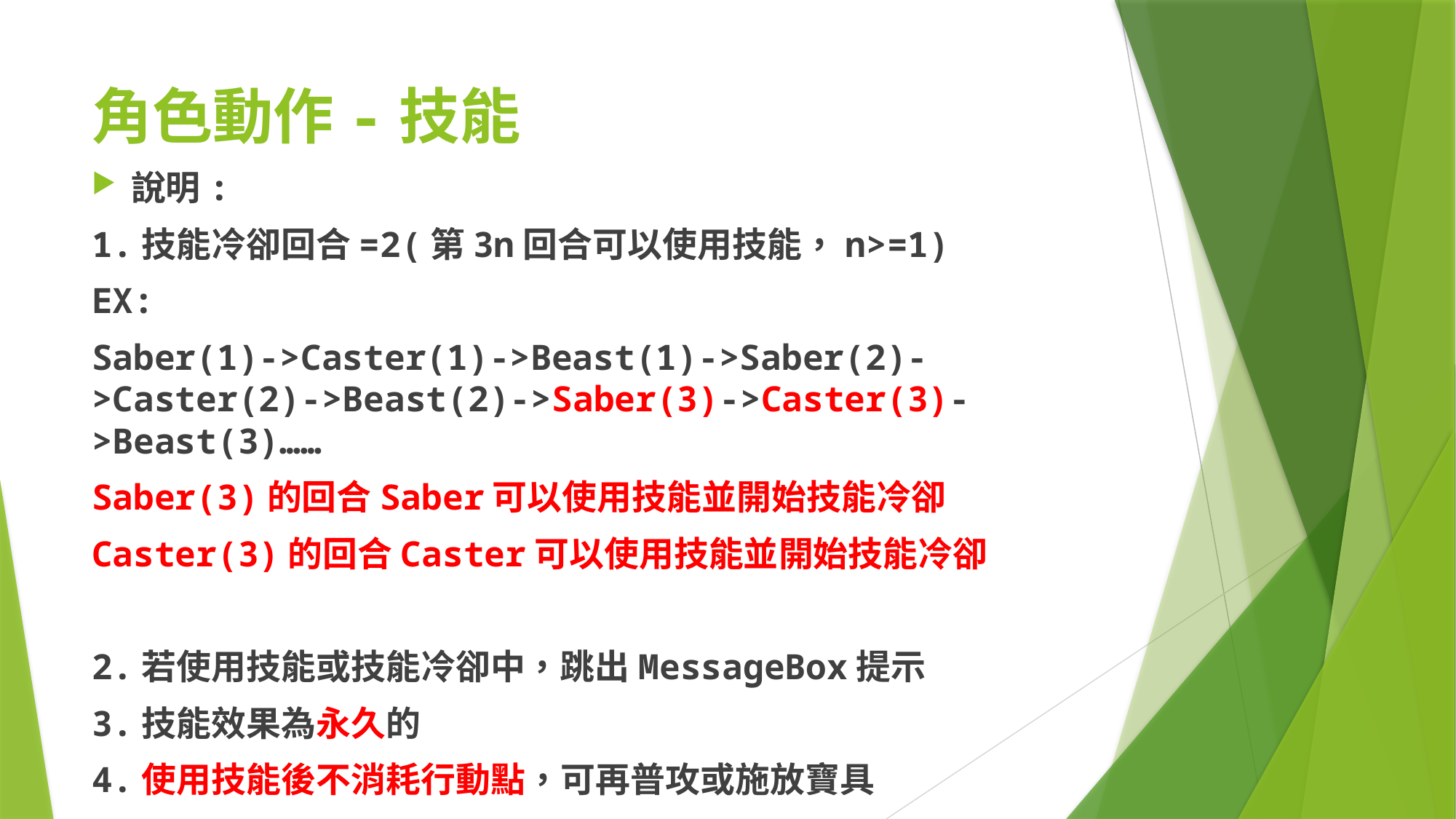

# 角色動作-技能
說明:
1.技能冷卻回合=2(第3n回合可以使用技能，n>=1)
EX:
Saber(1)->Caster(1)->Beast(1)->Saber(2)->Caster(2)->Beast(2)->Saber(3)->Caster(3)->Beast(3)……
Saber(3)的回合Saber可以使用技能並開始技能冷卻
Caster(3)的回合Caster可以使用技能並開始技能冷卻

2.若使用技能或技能冷卻中，跳出MessageBox提示
3.技能效果為永久的
4.使用技能後不消耗行動點，可再普攻或施放寶具